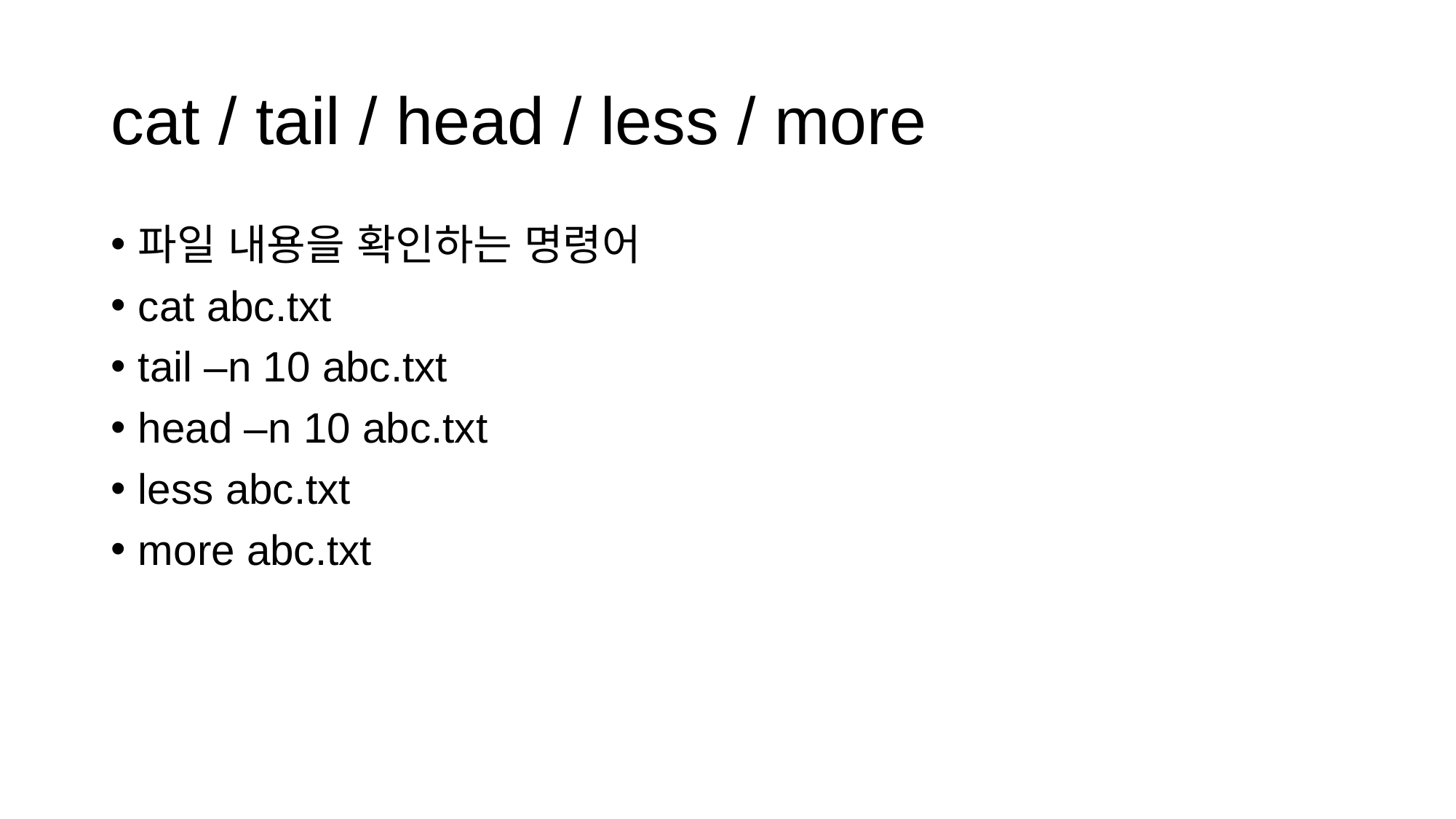

# cat / tail / head / less / more
파일 내용을 확인하는 명령어
cat abc.txt
tail –n 10 abc.txt
head –n 10 abc.txt
less abc.txt
more abc.txt